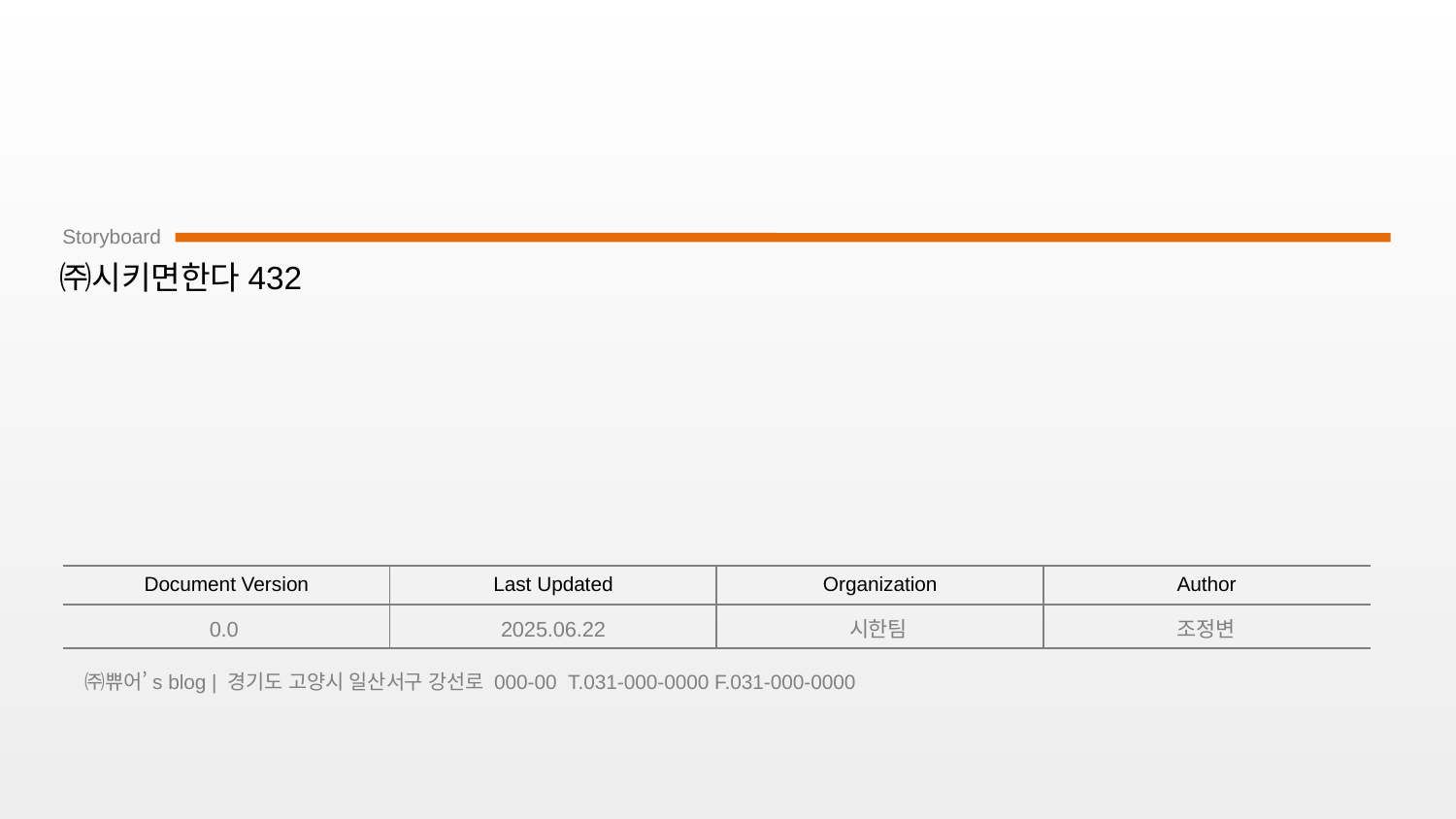

# ㈜시키면한다432
0.0
2025.06.22
시한팀

조정변
㈜쀼어’s blog | 경기도 고양시 일산서구 강선로 000-00  T.031-000-0000 F.031-000-0000